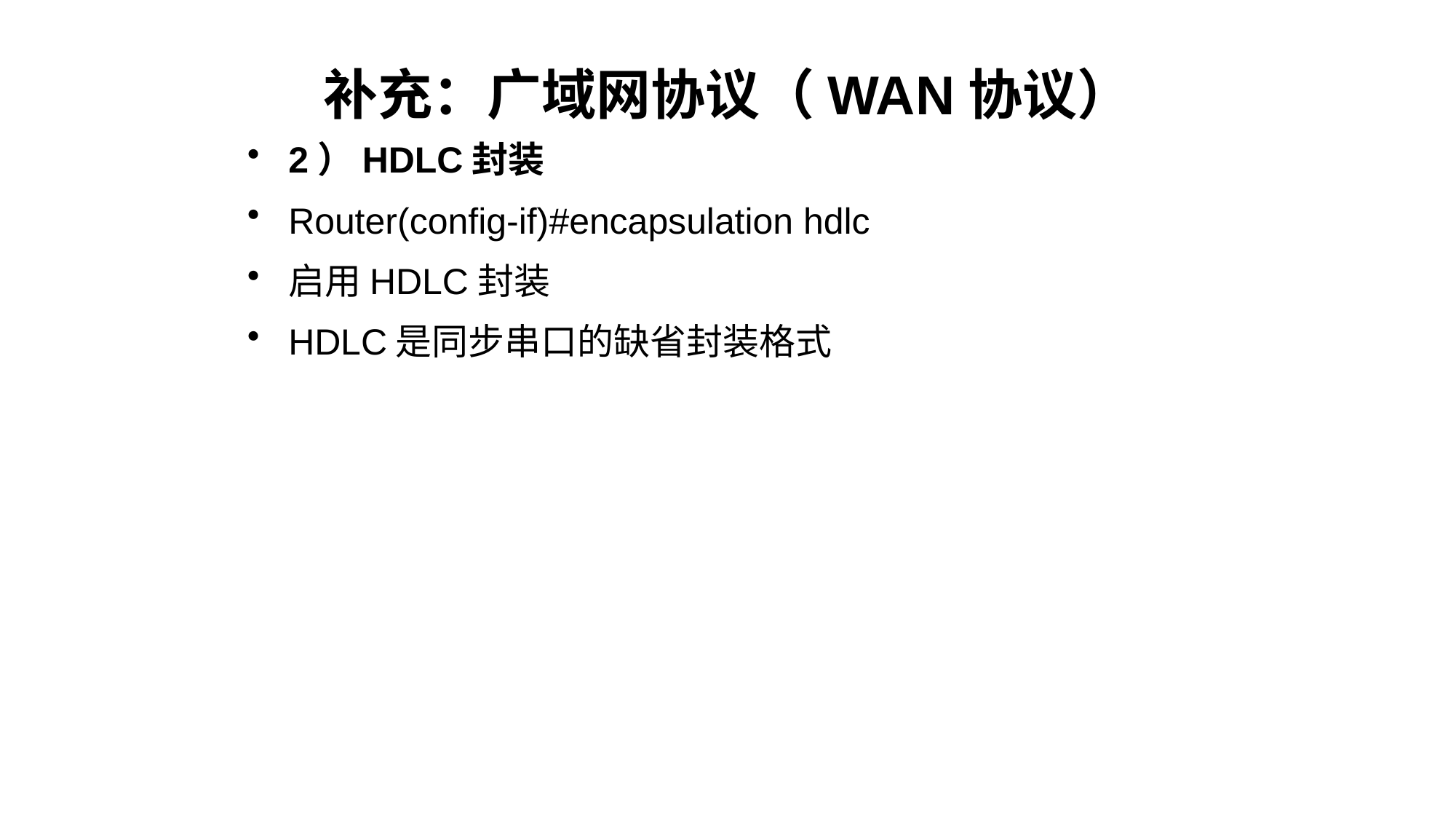

# 补充：广域网协议（WAN协议）
2）HDLC封装
Router(config-if)#encapsulation hdlc
启用HDLC封装
HDLC是同步串口的缺省封装格式